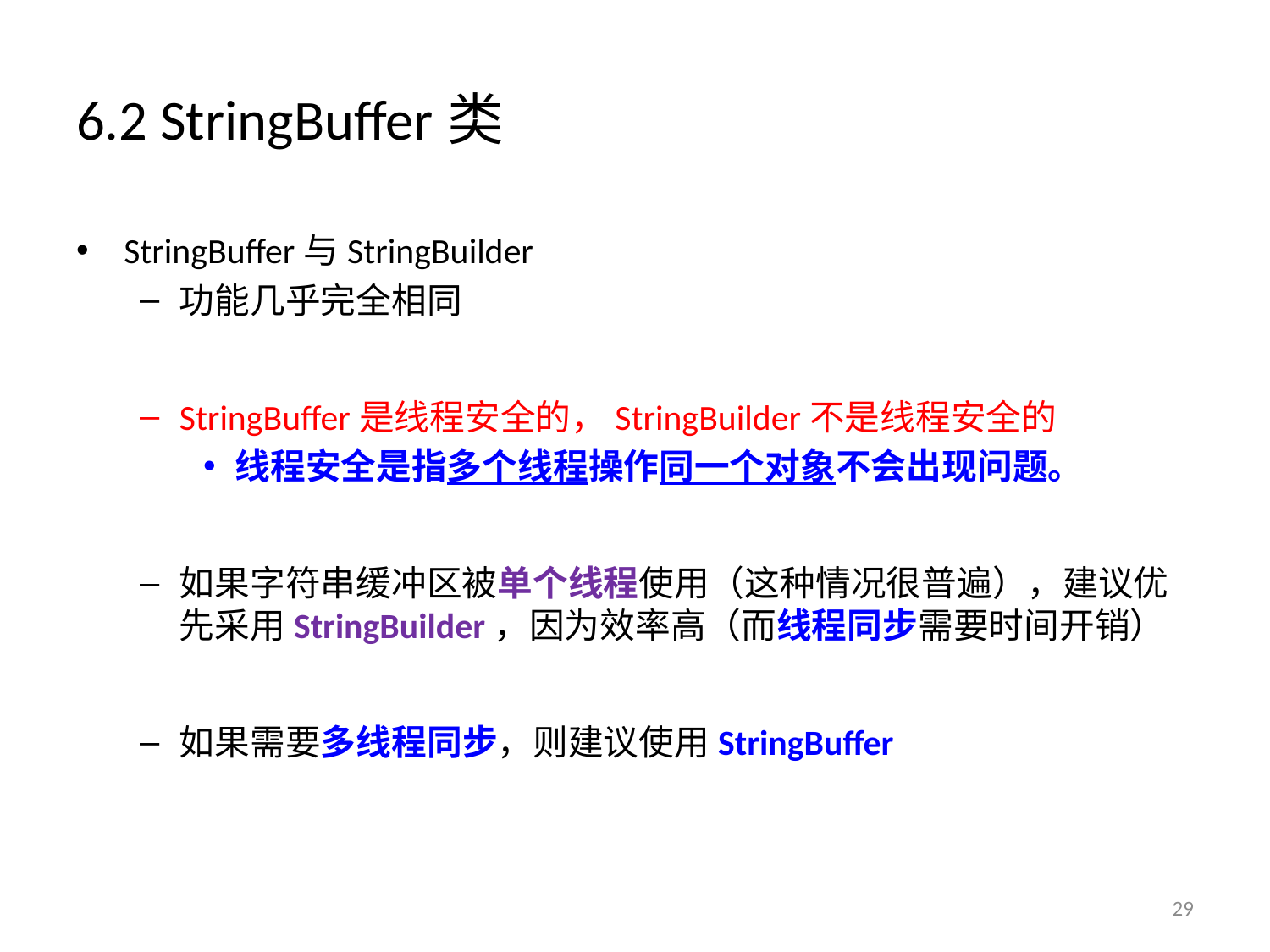

# 6.2 StringBuffer类
StringBuffer与StringBuilder
功能几乎完全相同

StringBuffer是线程安全的，StringBuilder不是线程安全的
线程安全是指多个线程操作同一个对象不会出现问题。

如果字符串缓冲区被单个线程使用（这种情况很普遍），建议优先采用StringBuilder，因为效率高（而线程同步需要时间开销）

如果需要多线程同步，则建议使用StringBuffer
29